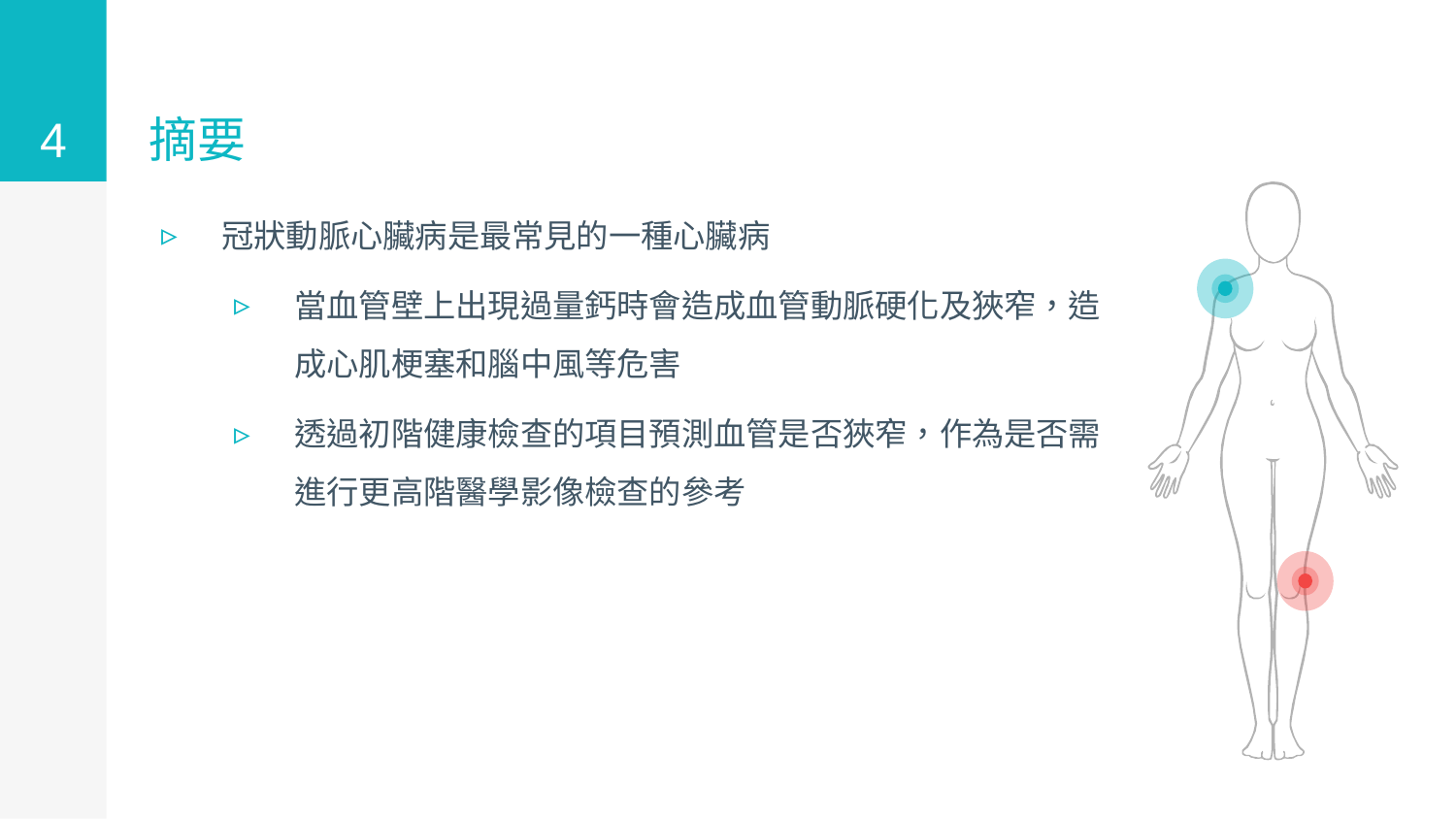

4
# 摘要
冠狀動脈心臟病是最常見的一種心臟病
當血管壁上出現過量鈣時會造成血管動脈硬化及狹窄，造成心肌梗塞和腦中風等危害
透過初階健康檢查的項目預測血管是否狹窄，作為是否需進行更高階醫學影像檢查的參考